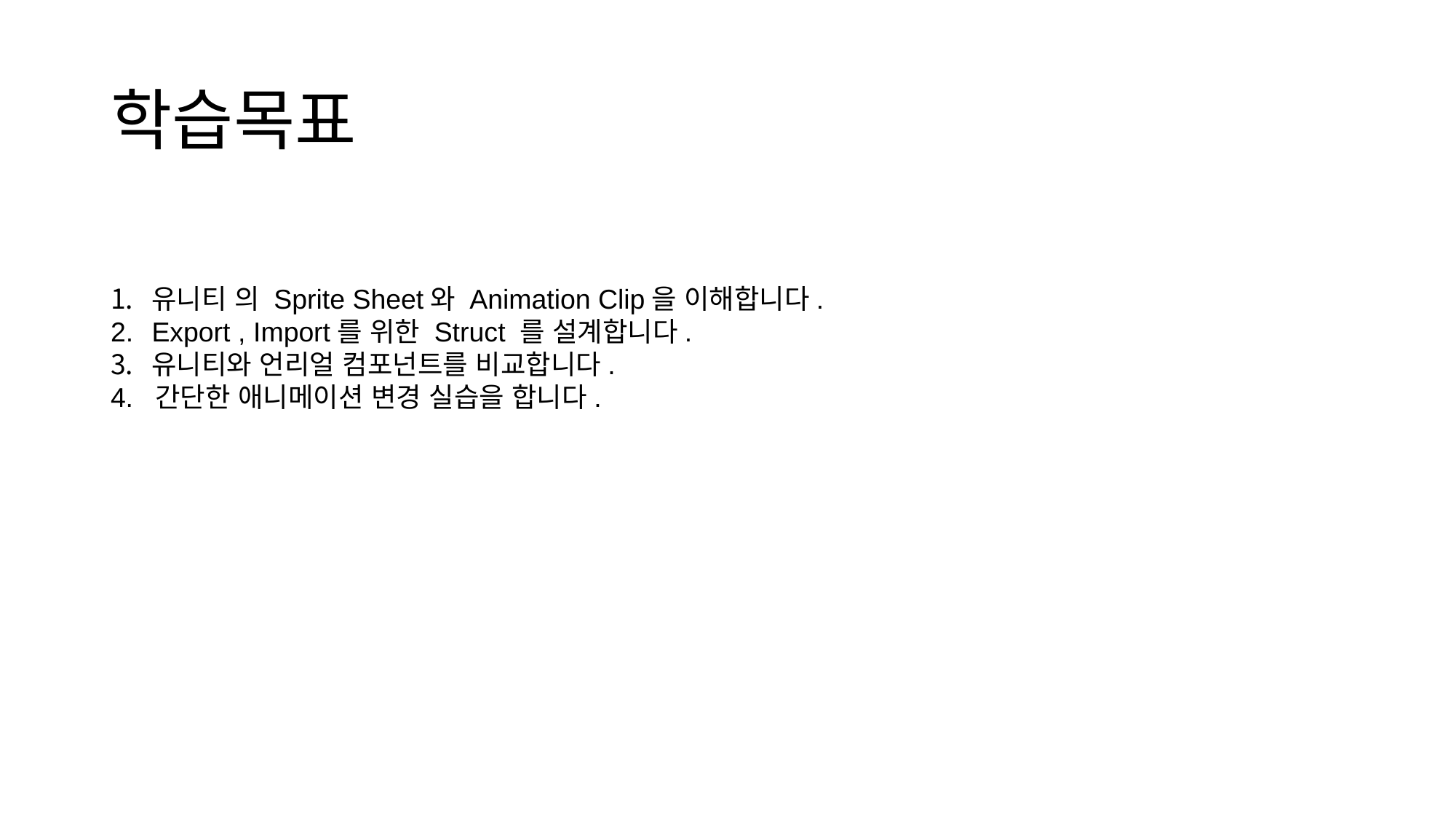

# 학습목표
유니티 의 Sprite Sheet와 Animation Clip을 이해합니다.
Export , Import를 위한 Struct 를 설계합니다.
유니티와 언리얼 컴포넌트를 비교합니다.
4.  간단한 애니메이션 변경 실습을 합니다.